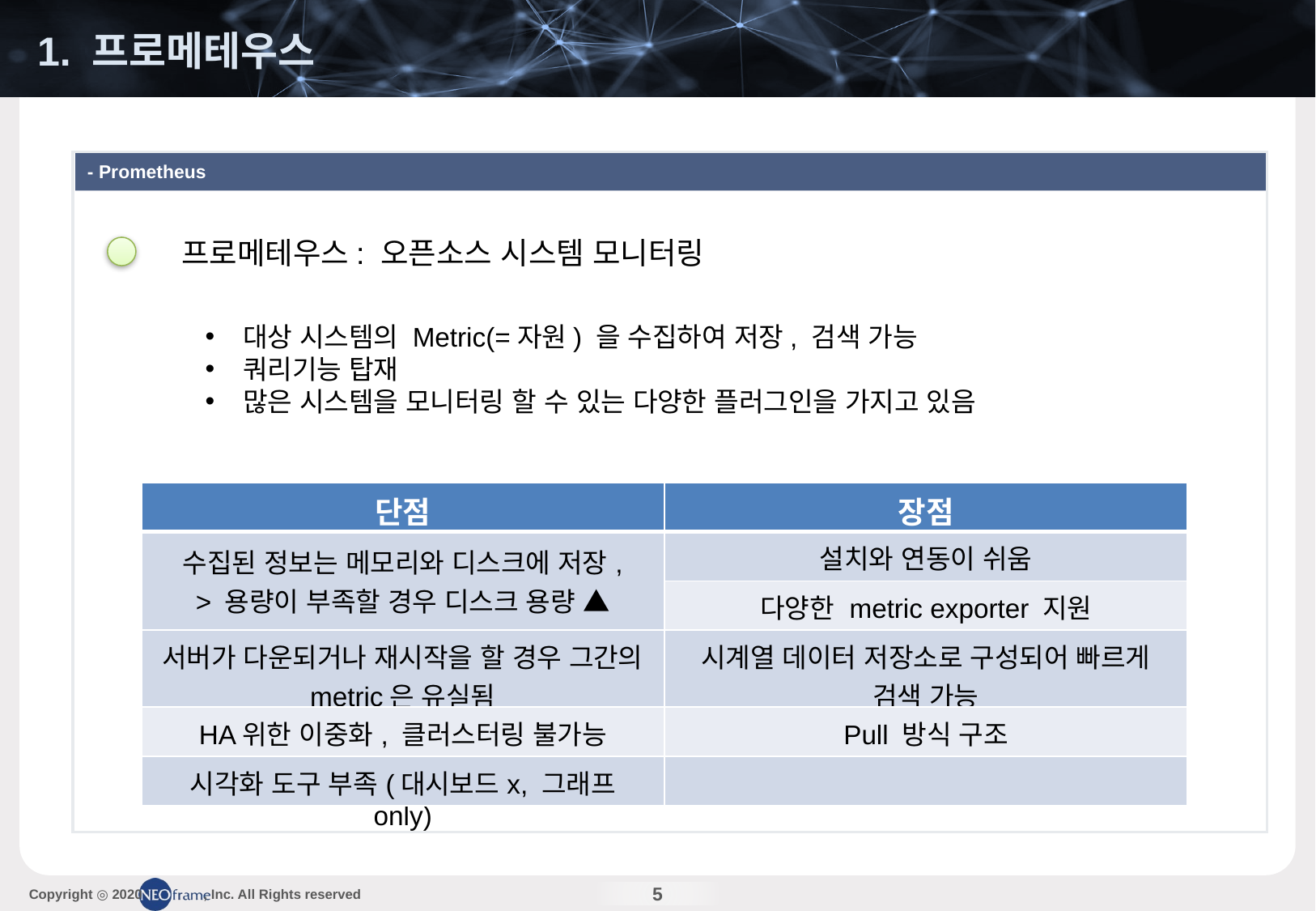

1. 프로메테우스
- Prometheus

프로메테우스: 오픈소스 시스템 모니터링

대상 시스템의 Metric(=자원) 을 수집하여 저장, 검색 가능
쿼리기능 탑재
많은 시스템을 모니터링 할 수 있는 다양한 플러그인을 가지고 있음
| 단점 | 장점 |
| --- | --- |
| 수집된 정보는 메모리와 디스크에 저장, > 용량이 부족할 경우 디스크 용량 ▲ | 설치와 연동이 쉬움 |
| 용량이 부족할 경우 디스크 용량 ▲ | 다양한 metric exporter 지원 |
| 서버가 다운되거나 재시작을 할 경우 그간의 metric은 유실됨 | 시계열 데이터 저장소로 구성되어 빠르게 검색 가능 |
| HA위한 이중화, 클러스터링 불가능 | Pull 방식 구조 |
| 시각화 도구 부족(대시보드x, 그래프 only) |  |